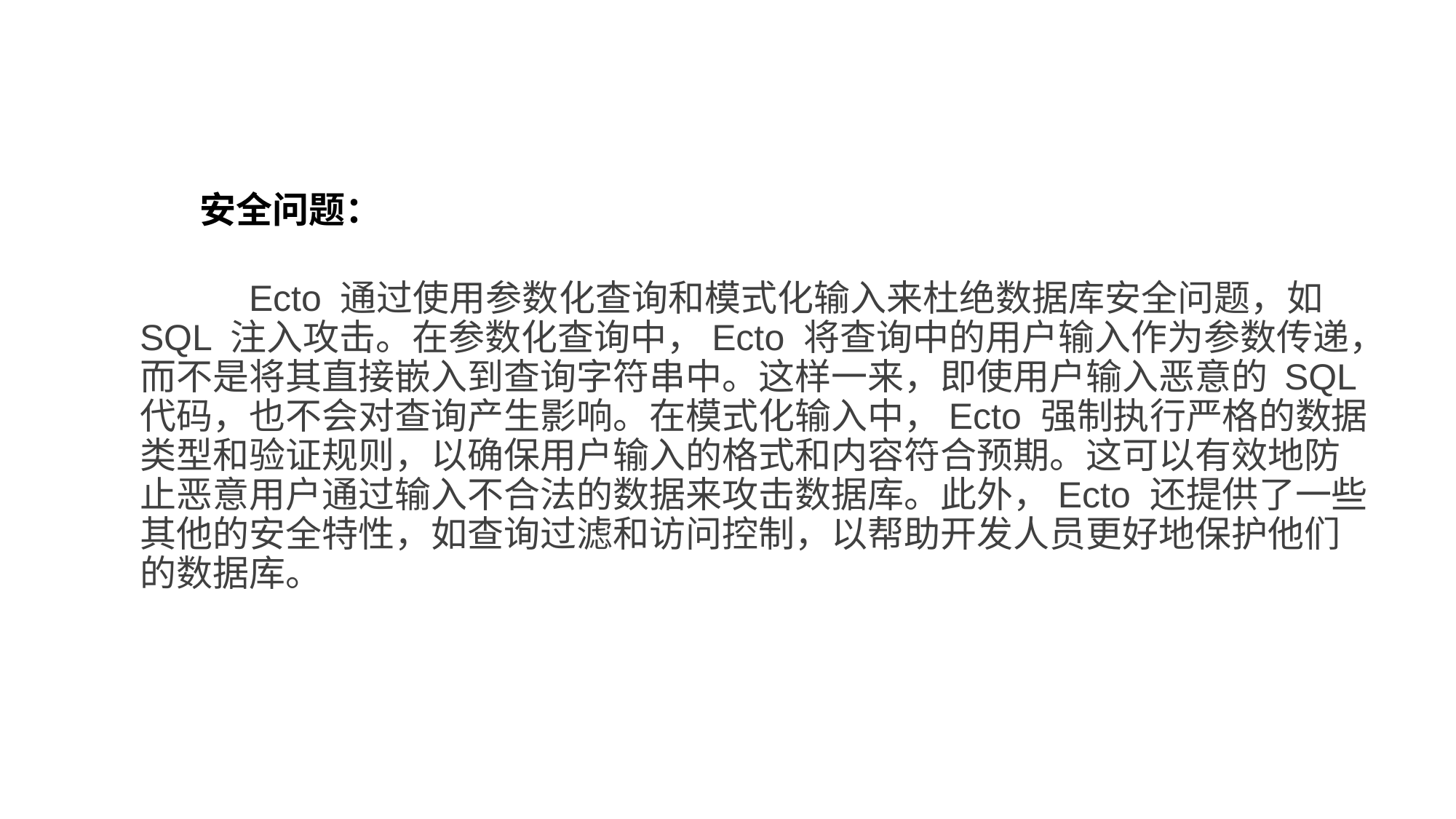

# 安全问题：
	Ecto 通过使用参数化查询和模式化输入来杜绝数据库安全问题，如 SQL 注入攻击。在参数化查询中，Ecto 将查询中的用户输入作为参数传递，而不是将其直接嵌入到查询字符串中。这样一来，即使用户输入恶意的 SQL 代码，也不会对查询产生影响。在模式化输入中，Ecto 强制执行严格的数据类型和验证规则，以确保用户输入的格式和内容符合预期。这可以有效地防止恶意用户通过输入不合法的数据来攻击数据库。此外，Ecto 还提供了一些其他的安全特性，如查询过滤和访问控制，以帮助开发人员更好地保护他们的数据库。